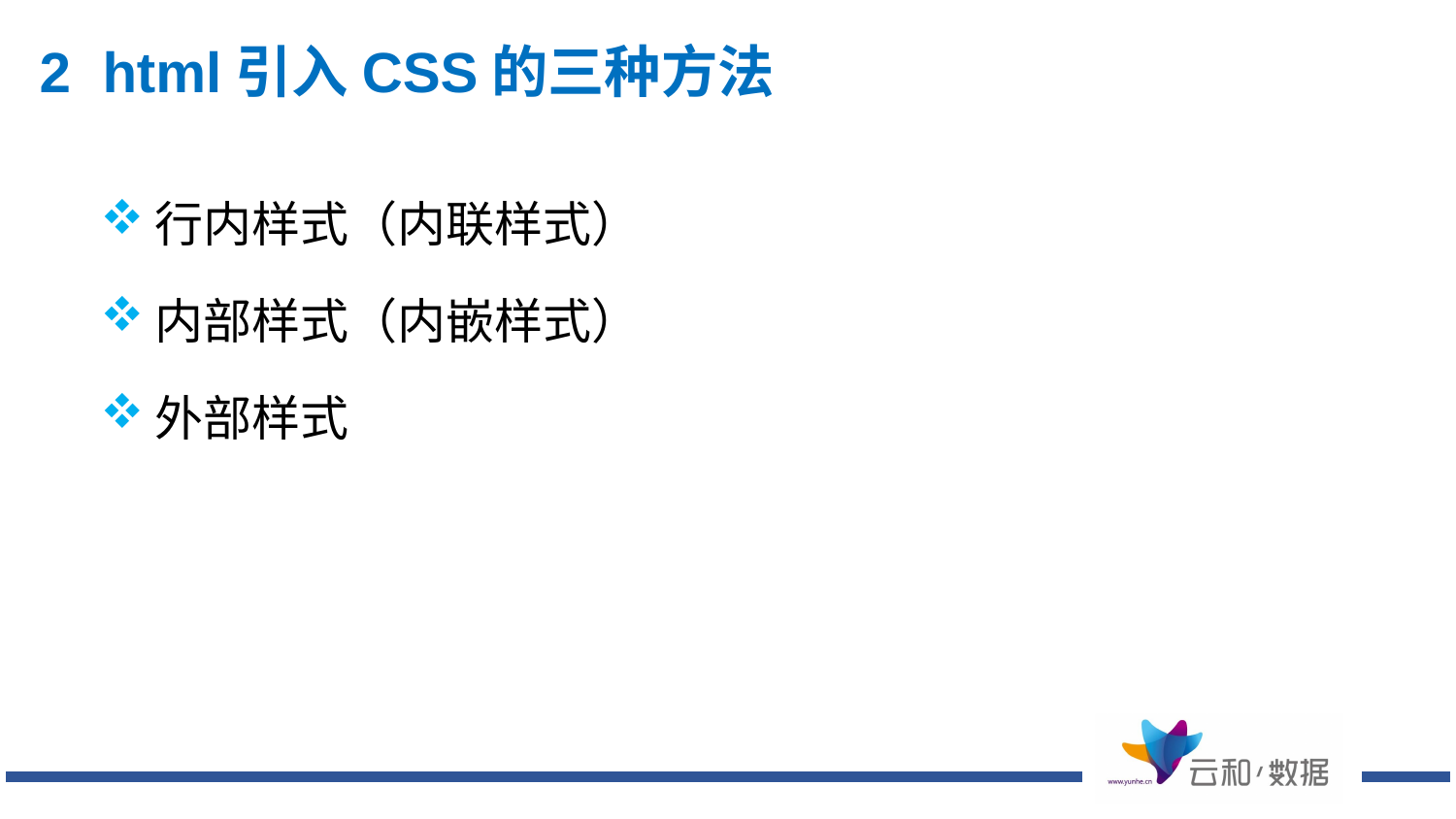

# 2  html引入CSS的三种方法
行内样式（内联样式）
内部样式（内嵌样式）
外部样式

9